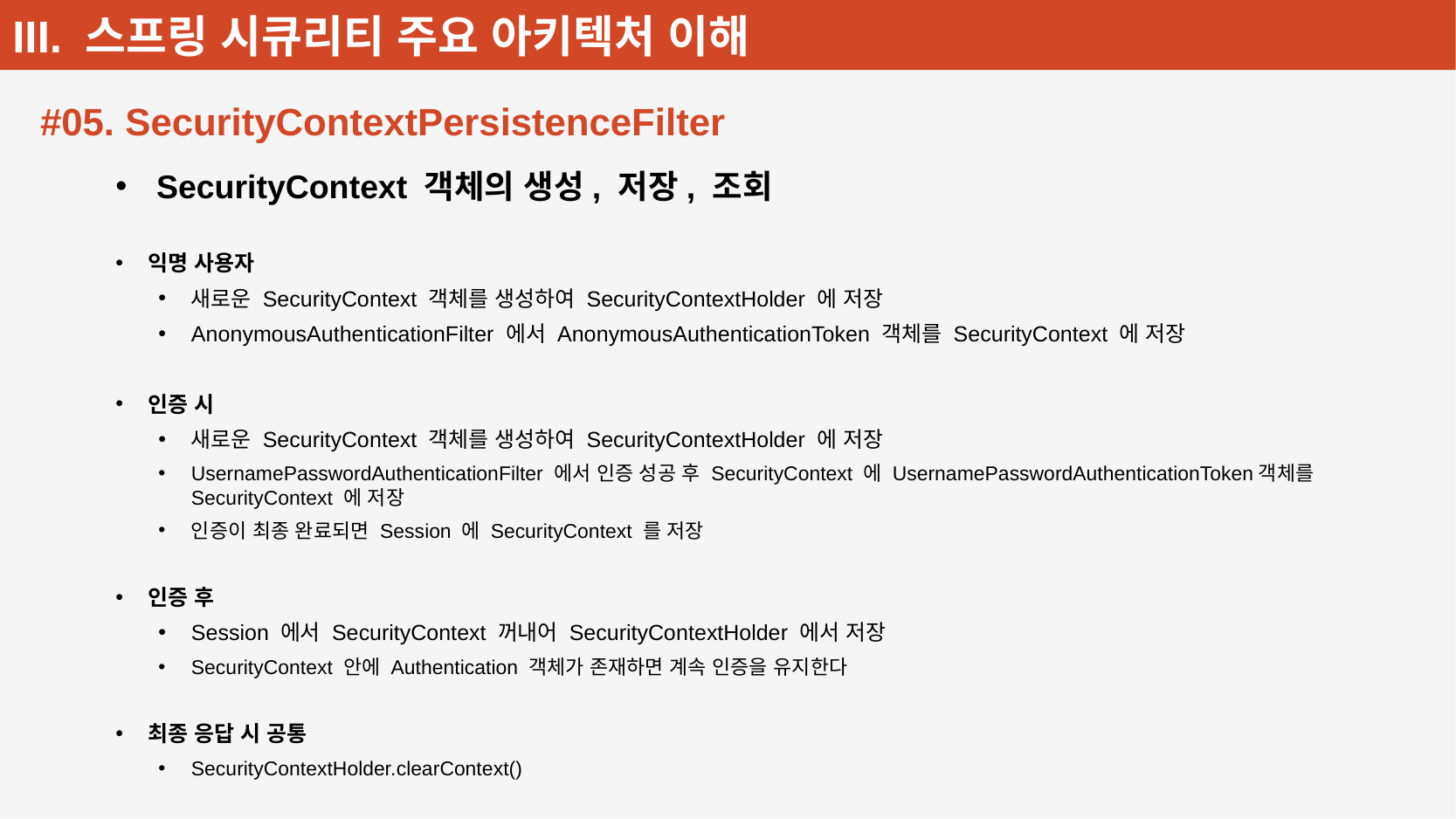

#05. SecurityContextPersistenceFilter
SecurityContext 객체의 생성, 저장, 조회

익명 사용자
새로운 SecurityContext 객체를 생성하여 SecurityContextHolder 에 저장
AnonymousAuthenticationFilter 에서 AnonymousAuthenticationToken 객체를 SecurityContext 에 저장

인증 시
새로운 SecurityContext 객체를 생성하여 SecurityContextHolder 에 저장
UsernamePasswordAuthenticationFilter 에서 인증 성공 후 SecurityContext 에 UsernamePasswordAuthenticationToken객체를 SecurityContext 에 저장
인증이 최종 완료되면 Session 에 SecurityContext 를 저장

인증 후
Session 에서 SecurityContext 꺼내어 SecurityContextHolder 에서 저장
SecurityContext 안에 Authentication 객체가 존재하면 계속 인증을 유지한다

최종 응답 시 공통
SecurityContextHolder.clearContext()